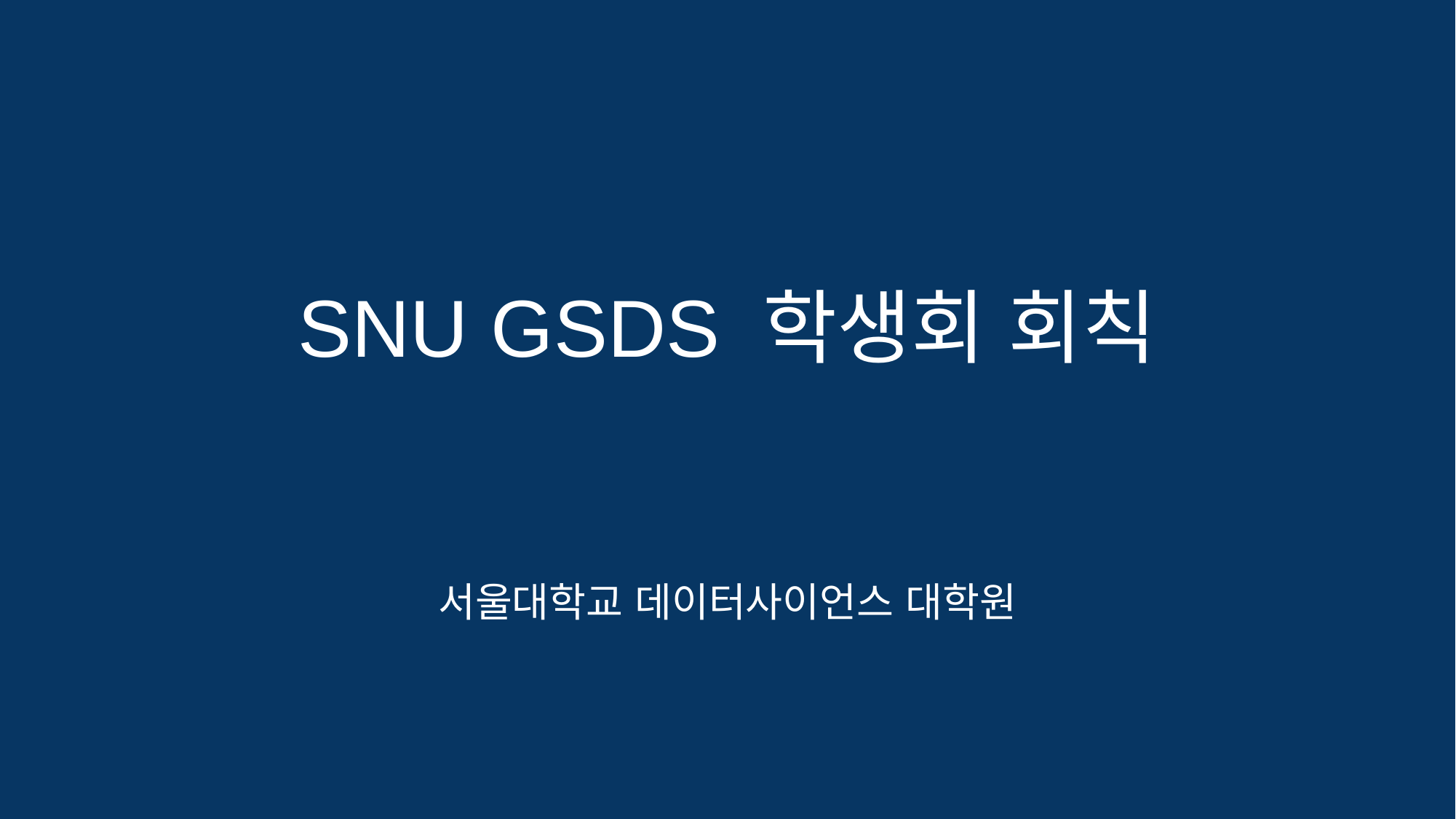

SNU GSDS 학생회 회칙

서울대학교 데이터사이언스 대학원